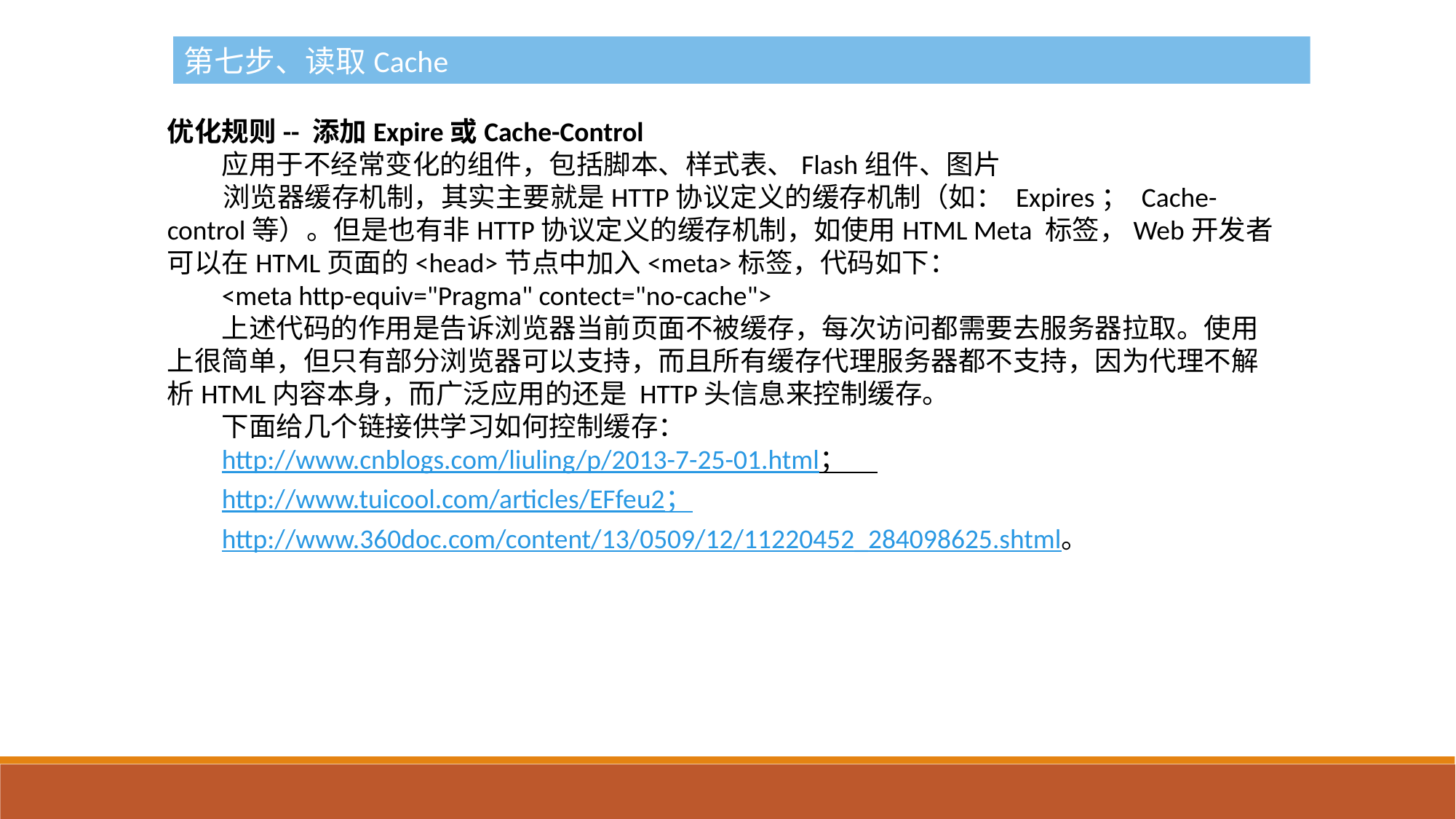

第七步、读取Cache
优化规则-- 添加Expire或Cache-Control
应用于不经常变化的组件，包括脚本、样式表、Flash组件、图片
         浏览器缓存机制，其实主要就是HTTP协议定义的缓存机制（如： Expires； Cache-control等）。但是也有非HTTP协议定义的缓存机制，如使用HTML Meta 标签，Web开发者可以在HTML页面的<head>节点中加入<meta>标签，代码如下：
<meta http-equiv="Pragma" contect="no-cache">
上述代码的作用是告诉浏览器当前页面不被缓存，每次访问都需要去服务器拉取。使用上很简单，但只有部分浏览器可以支持，而且所有缓存代理服务器都不支持，因为代理不解析HTML内容本身，而广泛应用的还是 HTTP头信息来控制缓存。
下面给几个链接供学习如何控制缓存：
http://www.cnblogs.com/liuling/p/2013-7-25-01.html；
http://www.tuicool.com/articles/EFfeu2；
http://www.360doc.com/content/13/0509/12/11220452_284098625.shtml。